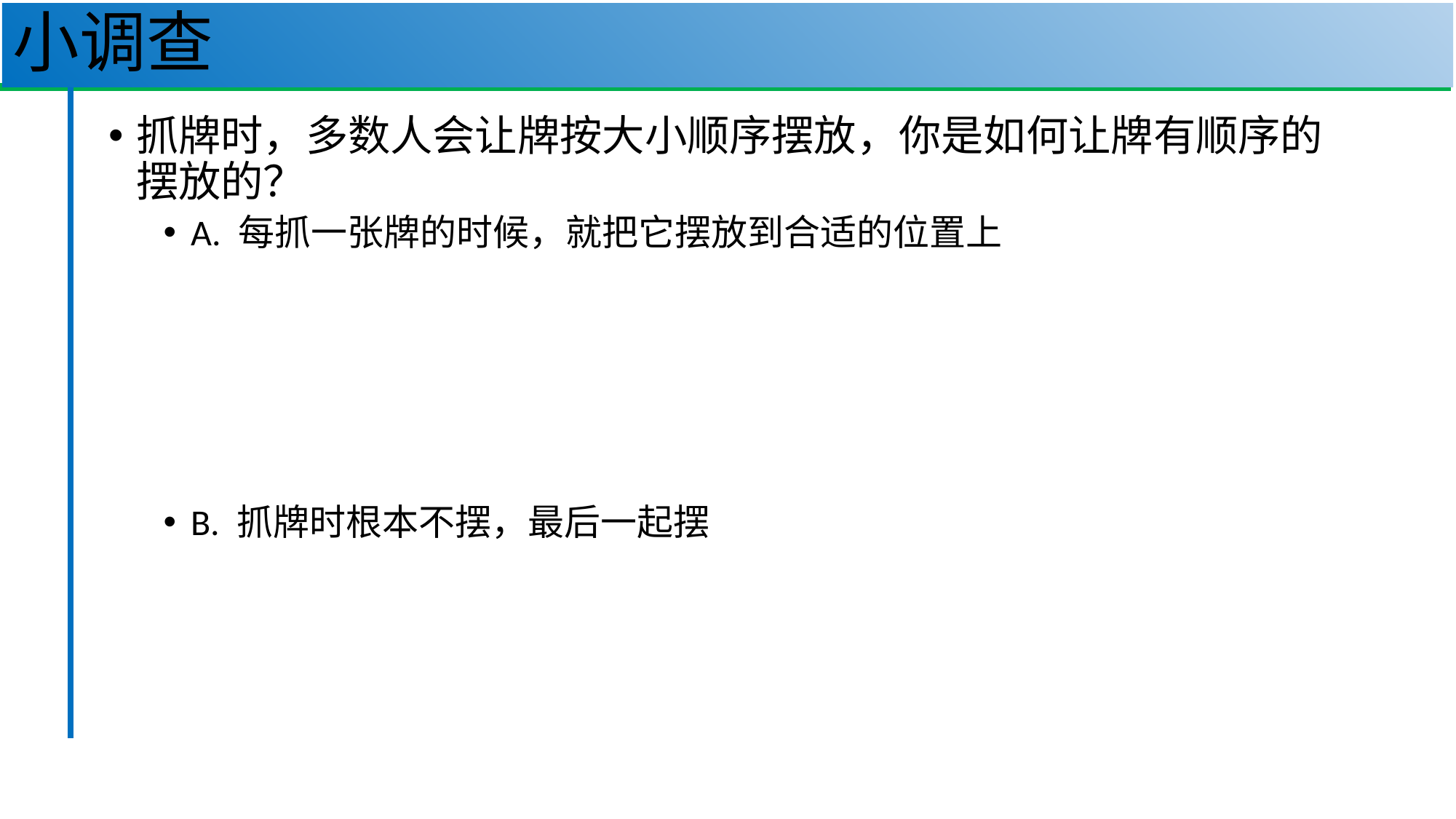

# 小调查
25
抓牌时，多数人会让牌按大小顺序摆放，你是如何让牌有顺序的摆放的？
A. 每抓一张牌的时候，就把它摆放到合适的位置上

B. 抓牌时根本不摆，最后一起摆